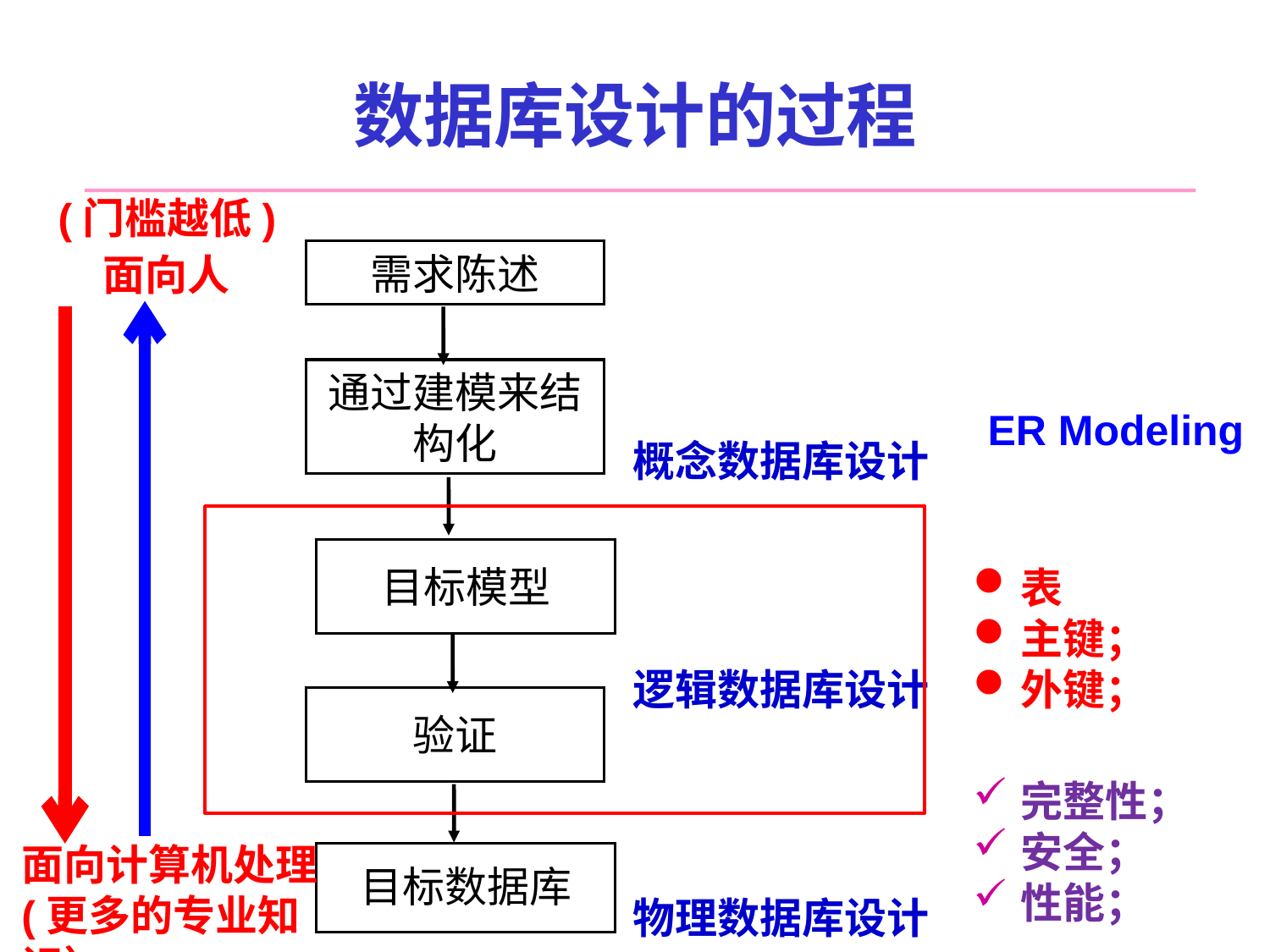

# 数据库设计的过程
(门槛越低)
需求陈述
面向人
概念数据库设计
逻辑数据库设计
物理数据库设计

通过建模来结构化
ER Modeling

目标模型
表
主键；
外键；

验证
完整性；
安全；
性能；

面向计算机处理
(更多的专业知识）
目标数据库